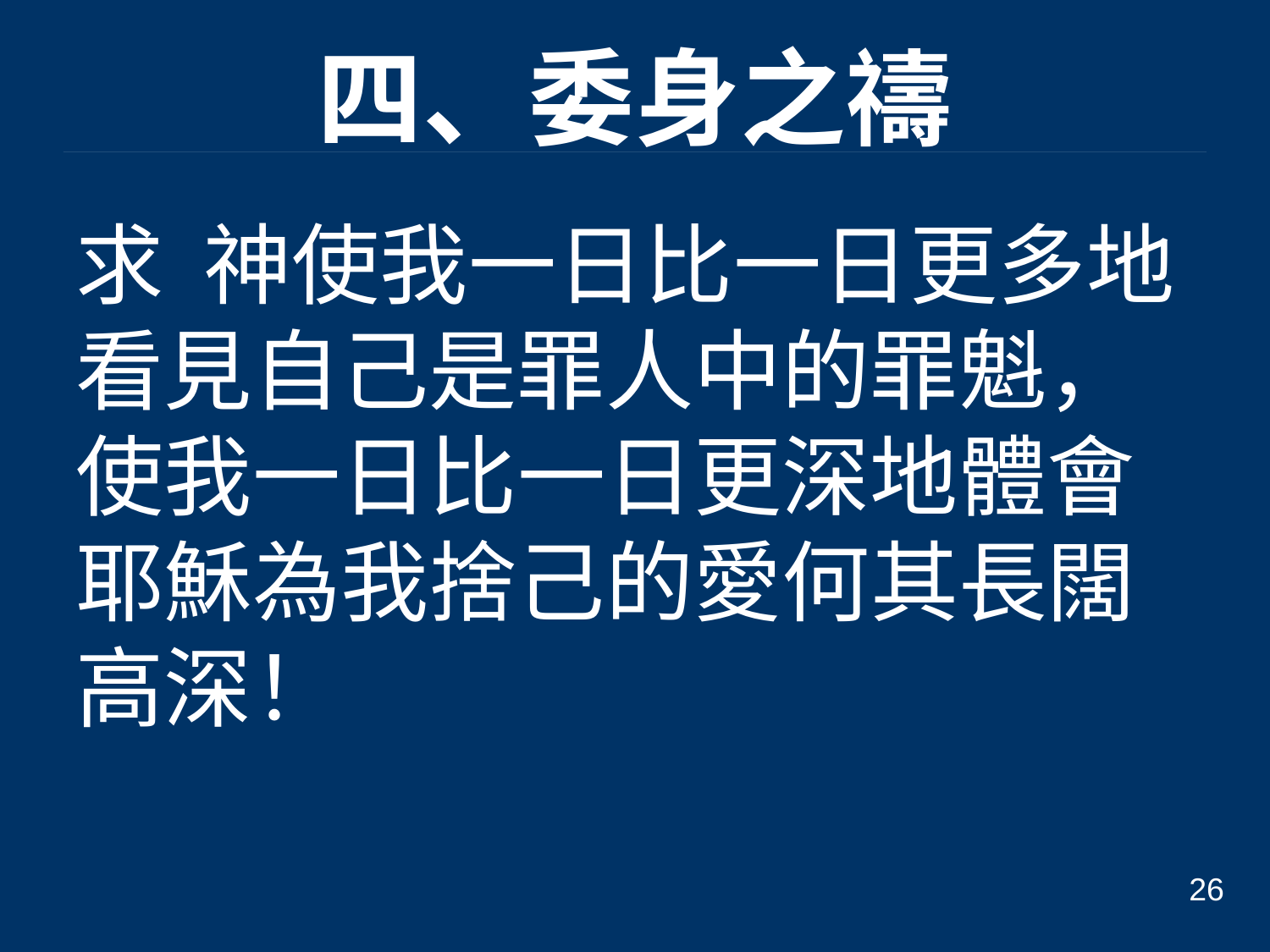

四、委身之禱

求  神使我一日比一日更多地看見自己是罪人中的罪魁，使我一日比一日更深地體會耶穌為我捨己的愛何其長闊高深！
26